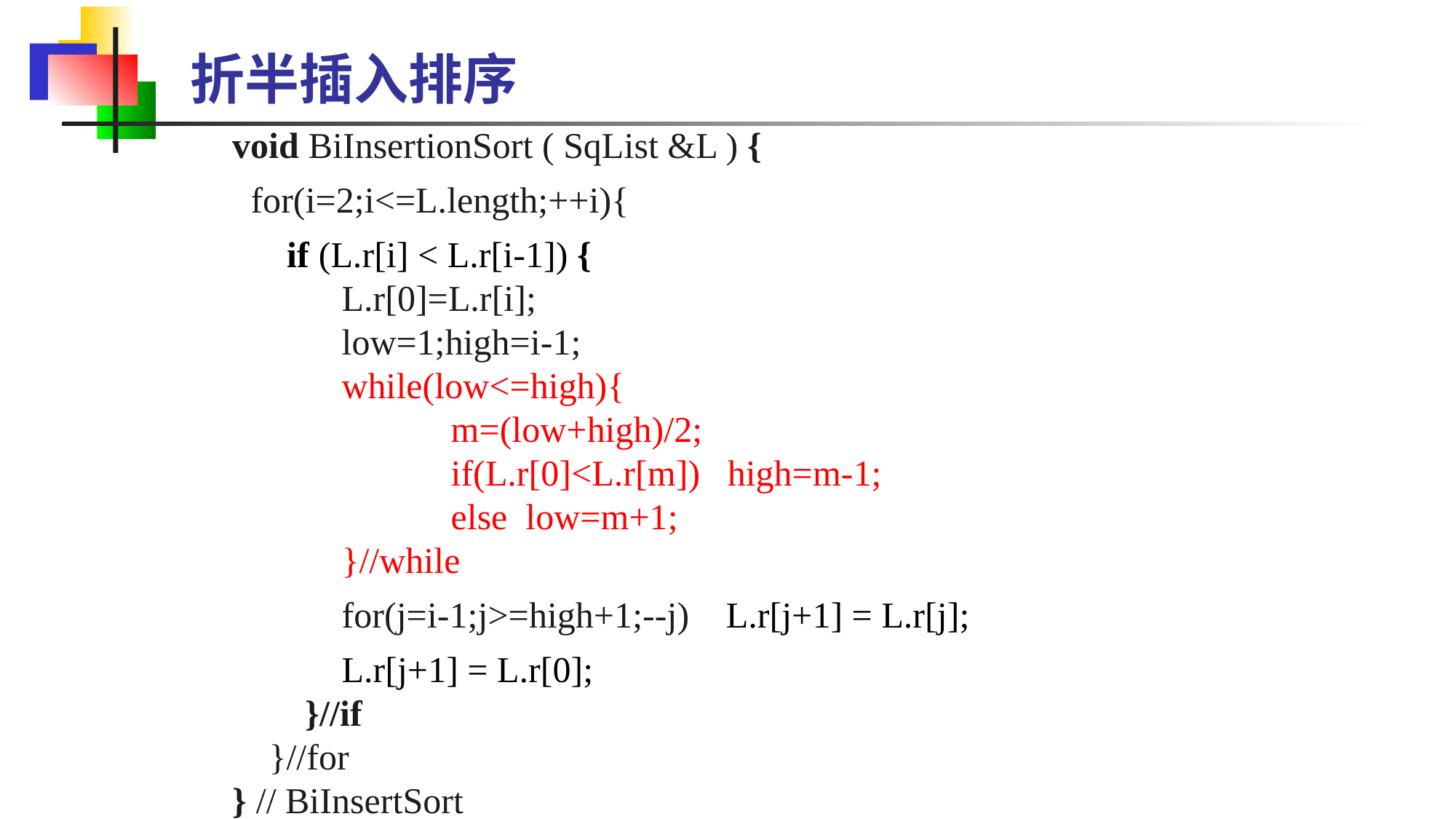

折半插入排序
void BiInsertionSort ( SqList &L ) {
  for(i=2;i<=L.length;++i){
      if (L.r[i] < L.r[i-1]) {
	L.r[0]=L.r[i];
	low=1;high=i-1;
	while(low<=high){
		m=(low+high)/2;
		if(L.r[0]<L.r[m])   high=m-1;
		else  low=m+1;
	}//while
	for(j=i-1;j>=high+1;--j)    L.r[j+1] = L.r[j];
            L.r[j+1] = L.r[0];
        }//if
    }//for
} // BiInsertSort